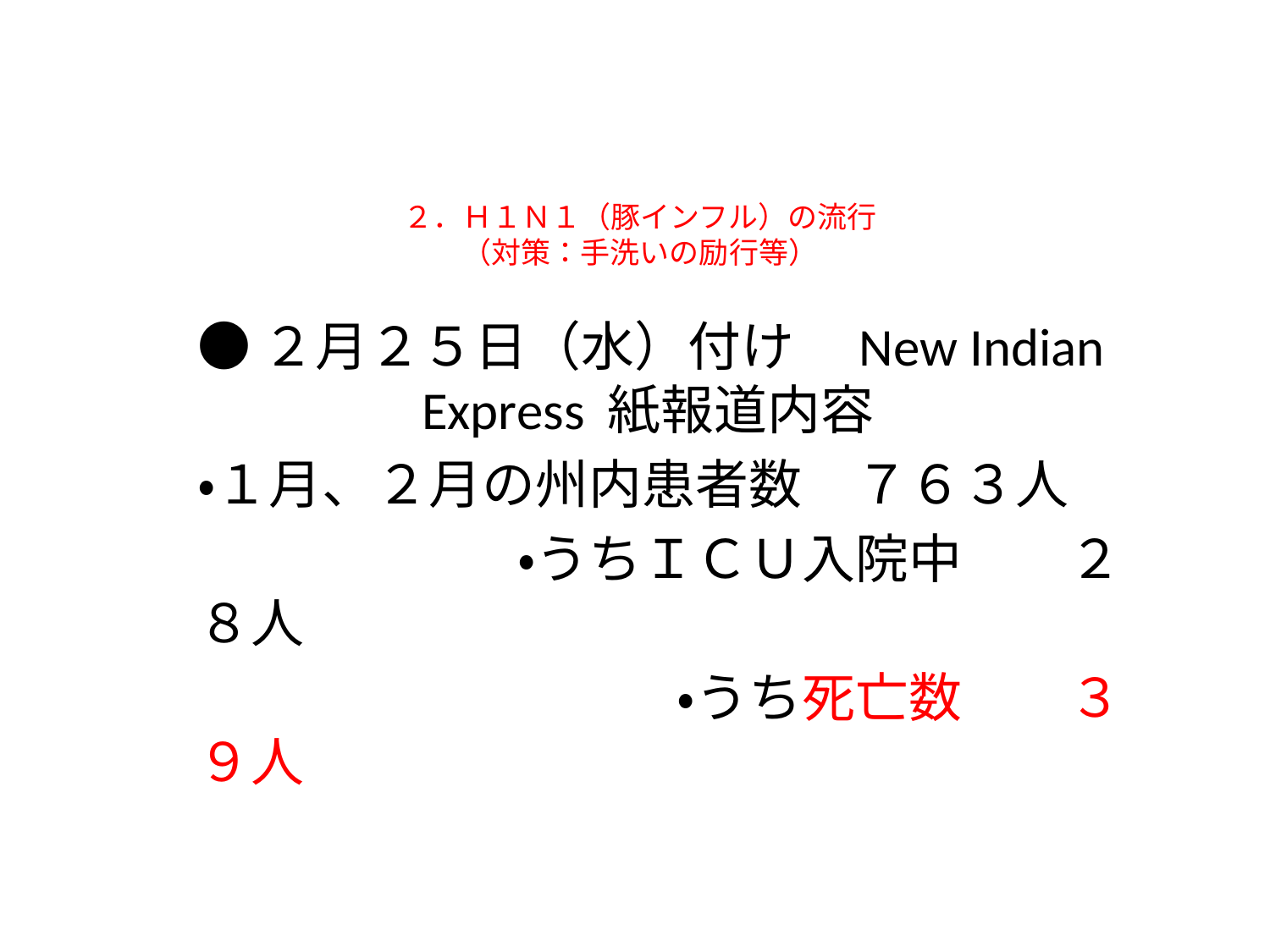

# ２．Ｈ１Ｎ１（豚インフル）の流行 （対策：手洗いの励行等）
●２月２５日（水）付け　New Indian 　　　　Express 紙報道内容
・１月、２月の州内患者数　７６３人
　　　　　　・うちＩＣＵ入院中　　２８人
　　　　　　　　　・うち死亡数　　３９人